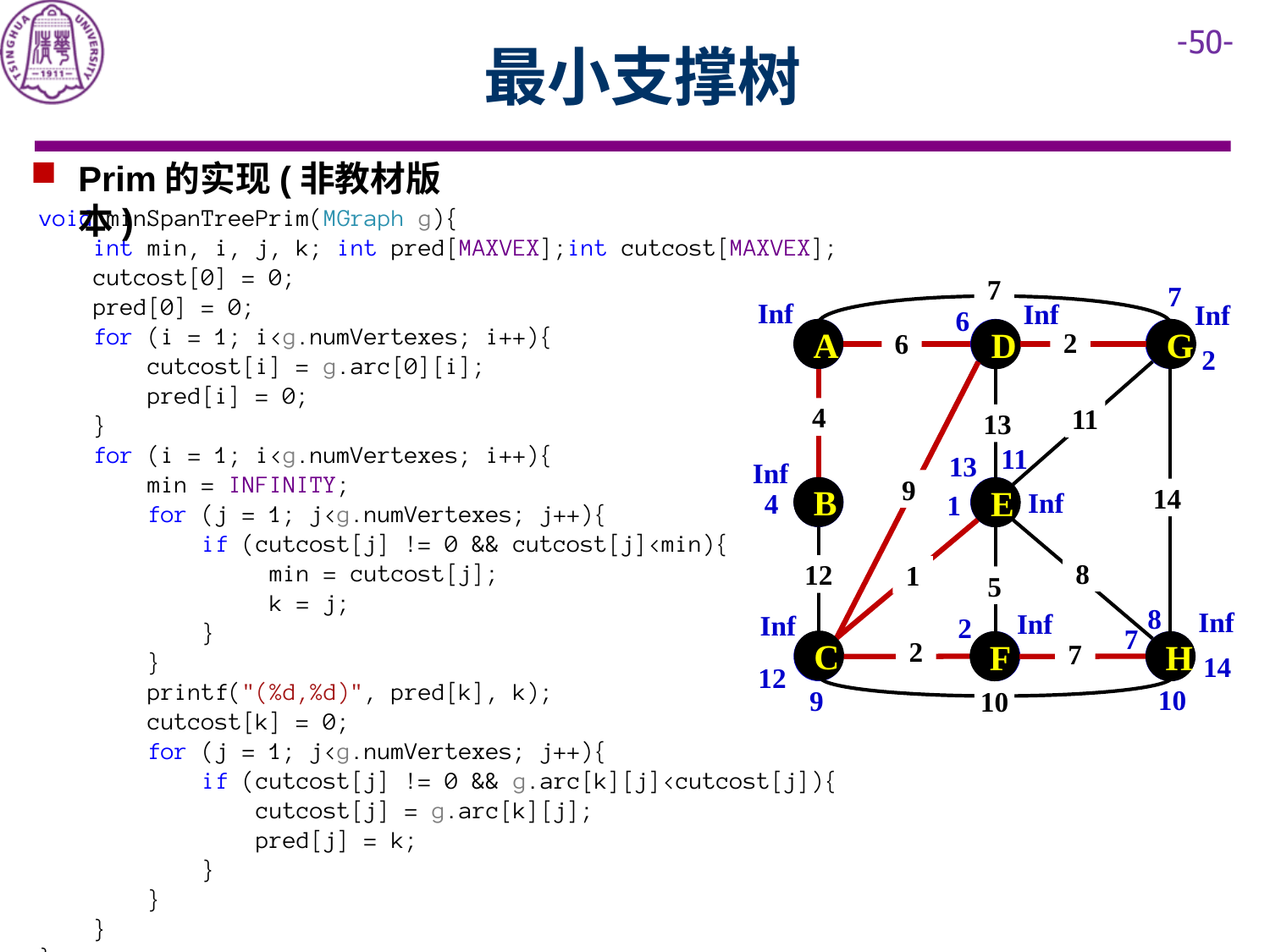

# 最小支撑树
Prim的实现(非教材版本)
void minSpanTreePrim(MGraph g){
    int min, i, j, k; int pred[MAXVEX];int cutcost[MAXVEX];
    cutcost[0] = 0;
    pred[0] = 0;
    for (i = 1; i<g.numVertexes; i++){
        cutcost[i] = g.arc[0][i];
        pred[i] = 0;
    }
    for (i = 1; i<g.numVertexes; i++){
        min = INFINITY;
        for (j = 1; j<g.numVertexes; j++){
            if (cutcost[j] != 0 && cutcost[j]<min){
                 min = cutcost[j];
                 k = j;
            }
        }
        printf("(%d,%d)", pred[k], k);
        cutcost[k] = 0;
        for (j = 1; j<g.numVertexes; j++){
            if (cutcost[j] != 0 && g.arc[k][j]<cutcost[j]){
                cutcost[j] = g.arc[k][j];
                pred[j] = k;
            }
        }
    }
}
7
7
Inf
Inf
Inf

6
A
A
D
G
G
D
2
6
2
4
11
13
11
13
Inf
9
B
B
E
E
14
Inf
4
1
8
12
1
5
8
Inf
Inf
Inf
2
7
C
C
F
H
F
H
2
7
14

12
10
9
10